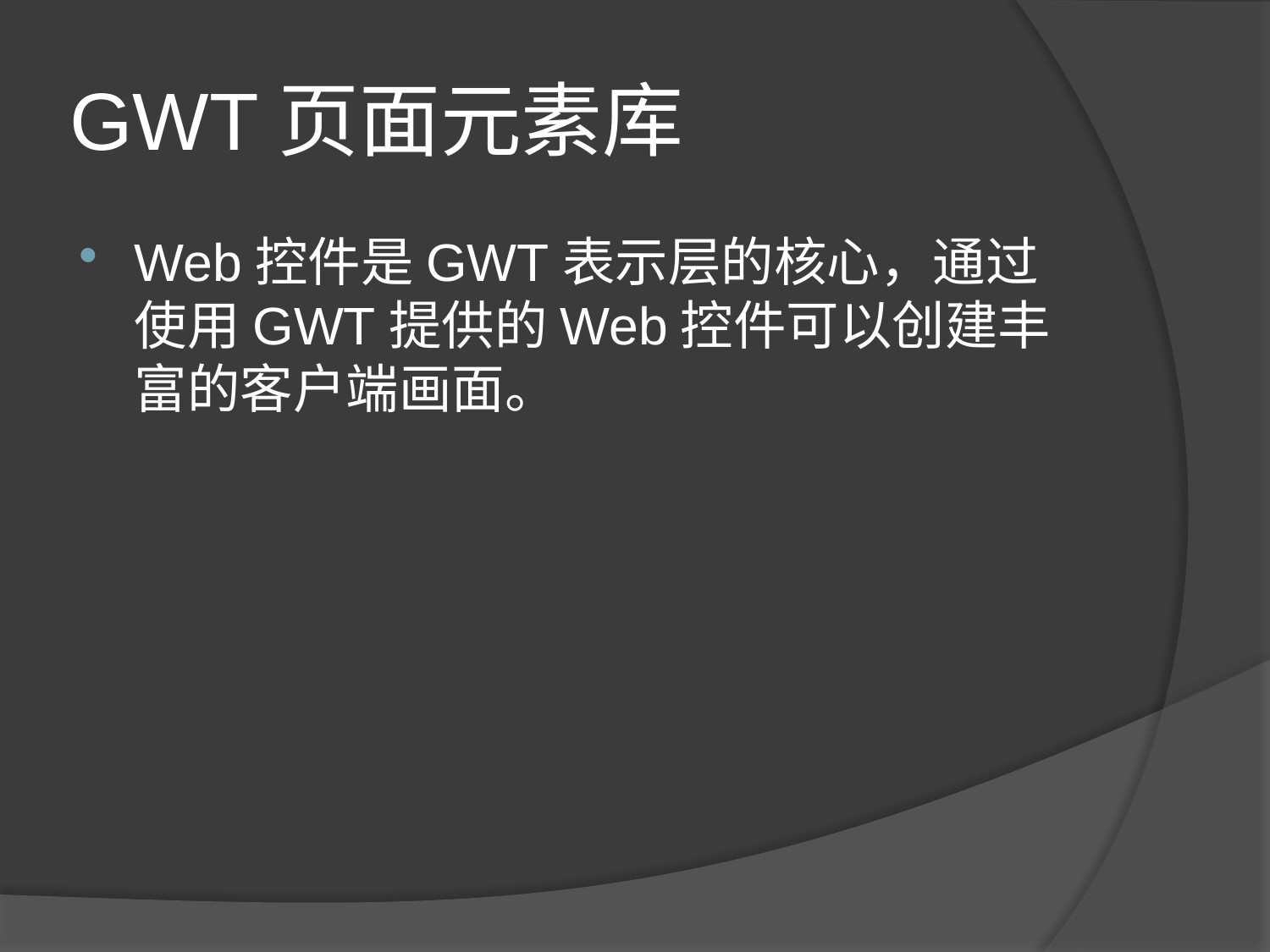

# GWT页面元素库
Web控件是GWT表示层的核心，通过使用GWT提供的Web控件可以创建丰富的客户端画面。